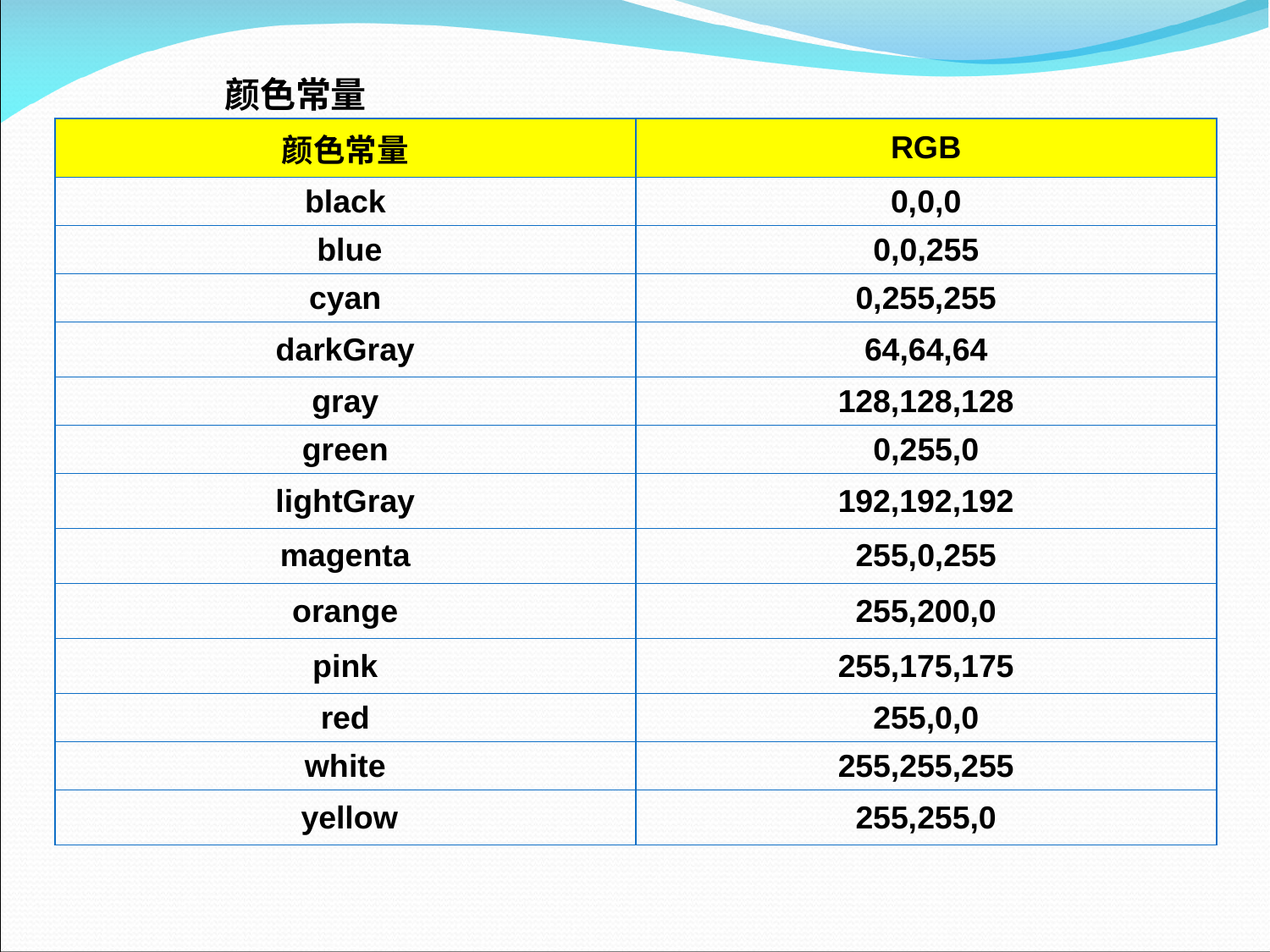

# 颜色常量
| 颜色常量 | RGB |
| --- | --- |
| black | 0,0,0 |
| blue | 0,0,255 |
| cyan | 0,255,255 |
| darkGray | 64,64,64 |
| gray | 128,128,128 |
| green | 0,255,0 |
| lightGray | 192,192,192 |
| magenta | 255,0,255 |
| orange | 255,200,0 |
| pink | 255,175,175 |
| red | 255,0,0 |
| white | 255,255,255 |
| yellow | 255,255,0 |